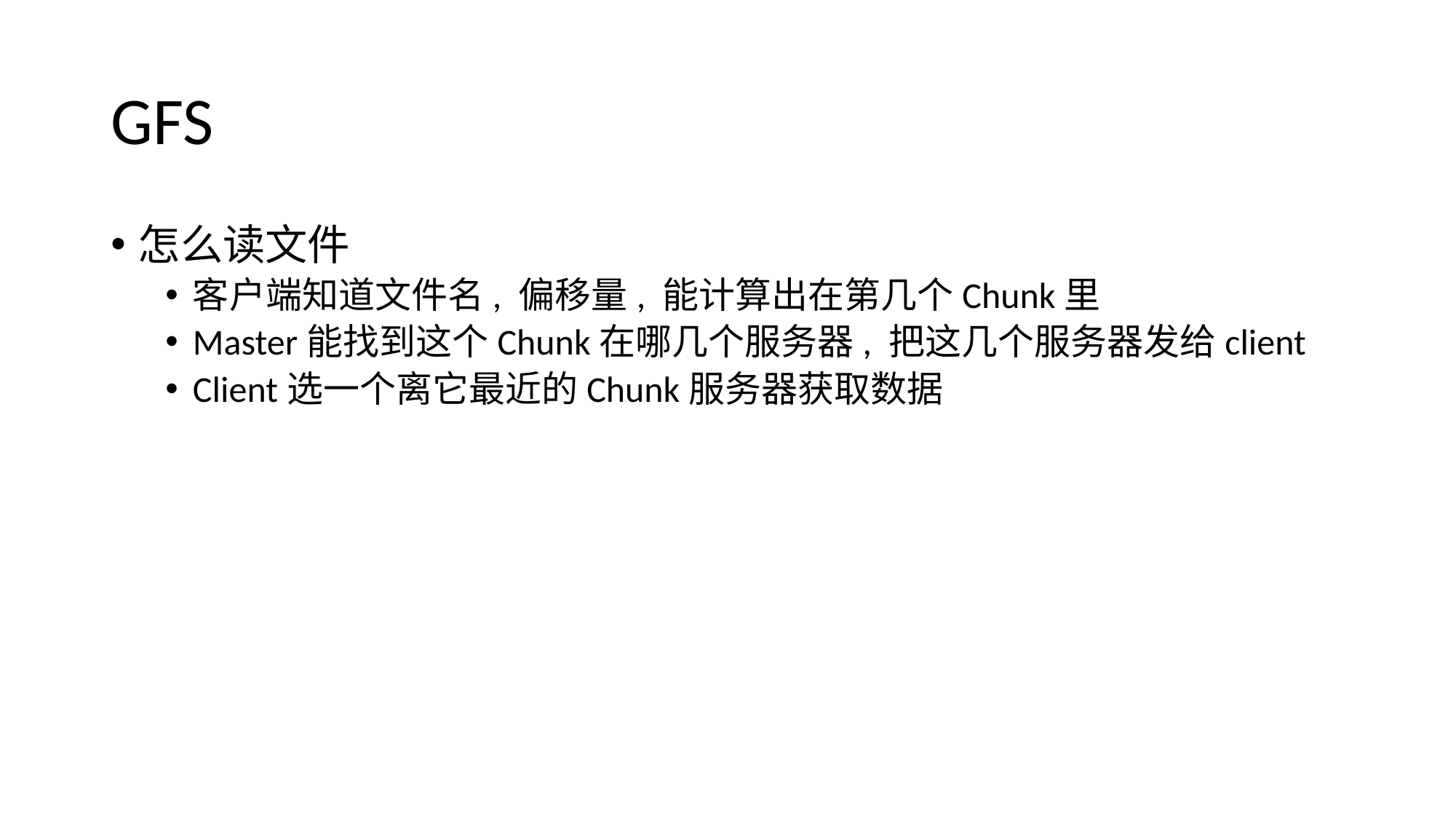

# GFS
怎么读文件
客户端知道文件名, 偏移量, 能计算出在第几个Chunk里
Master能找到这个Chunk在哪几个服务器, 把这几个服务器发给client
Client选一个离它最近的Chunk服务器获取数据